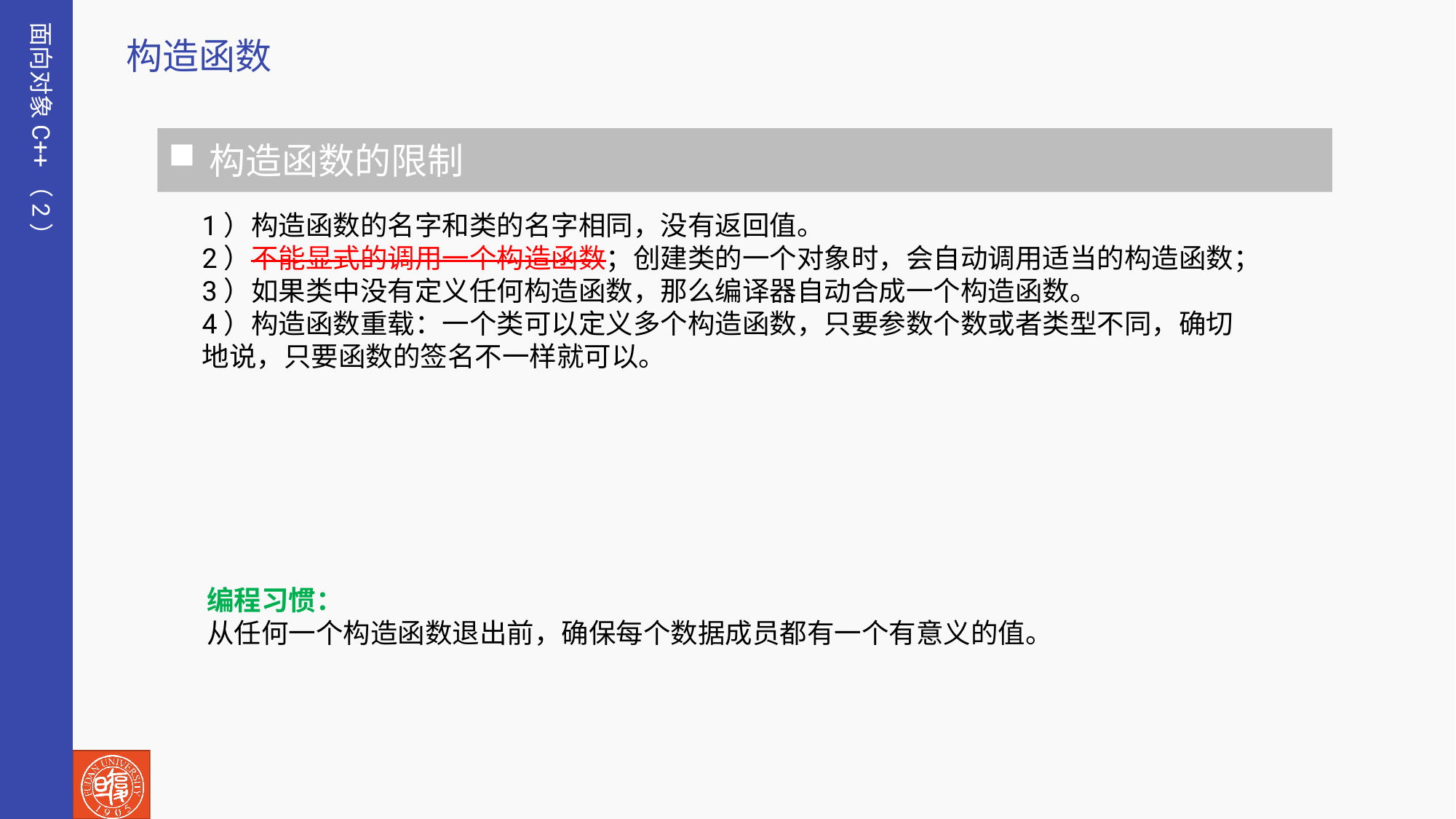

面向对象C++（2）
构造函数
构造函数的限制
1）构造函数的名字和类的名字相同，没有返回值。
2）不能显式的调用一个构造函数；创建类的一个对象时，会自动调用适当的构造函数；
3）如果类中没有定义任何构造函数，那么编译器自动合成一个构造函数。
4）构造函数重载：一个类可以定义多个构造函数，只要参数个数或者类型不同，确切地说，只要函数的签名不一样就可以。
编程习惯：
从任何一个构造函数退出前，确保每个数据成员都有一个有意义的值。